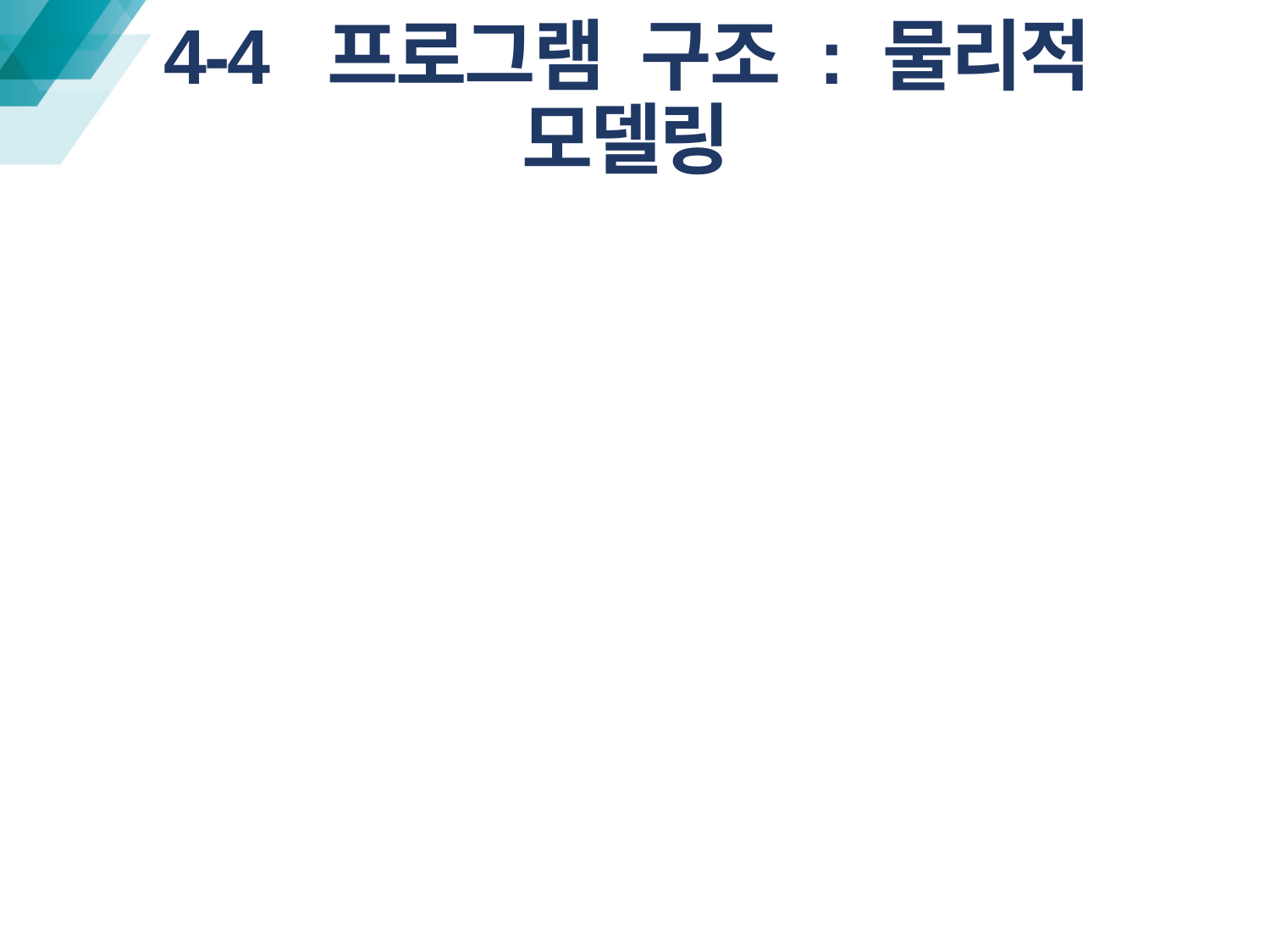

# 4-4  프로그램  구조 : 물리적  모델링